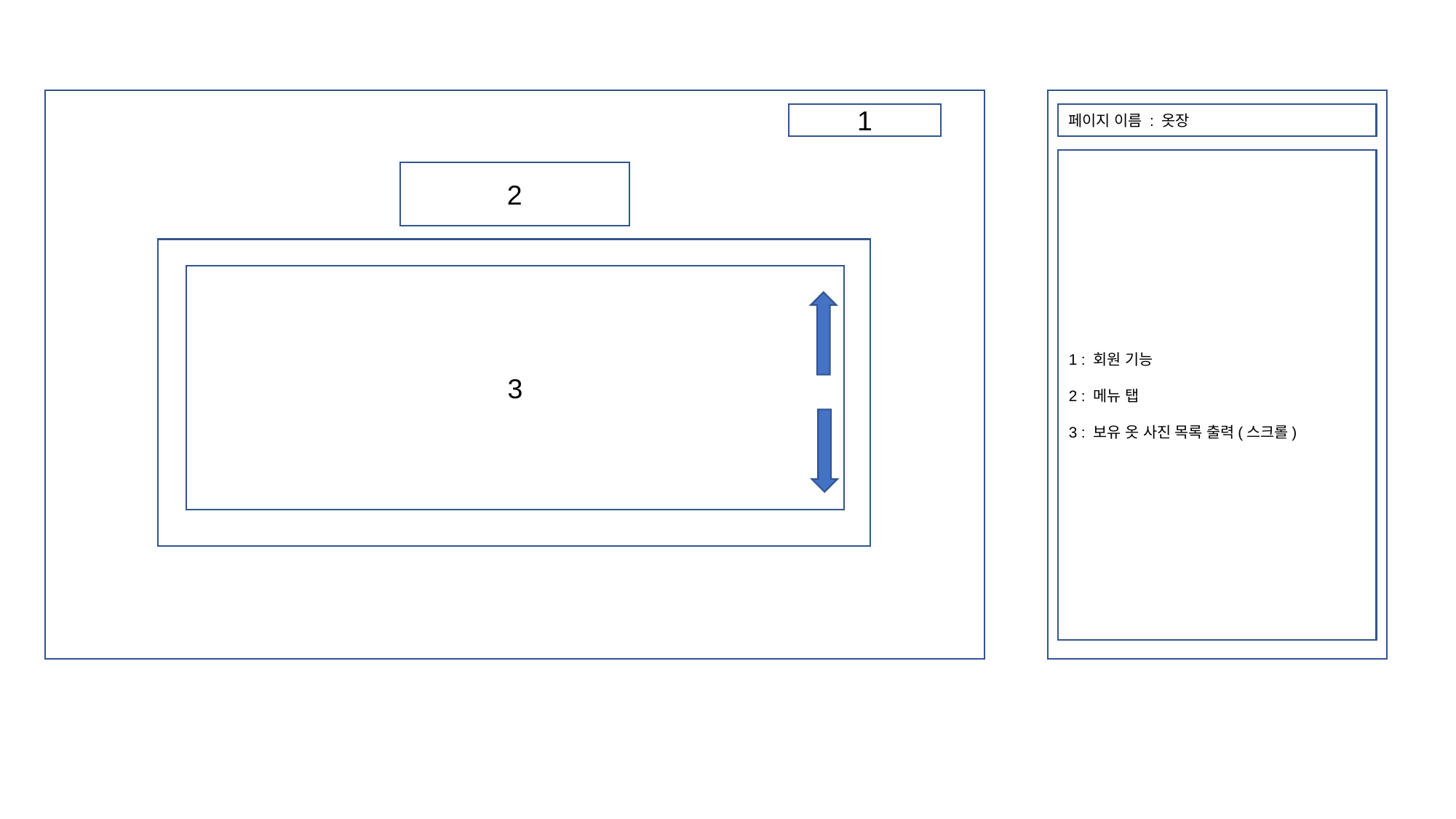

1
페이지 이름 : 옷장
1 : 회원 기능

2 : 메뉴 탭

3 : 보유 옷 사진 목록 출력(스크롤)
2

3